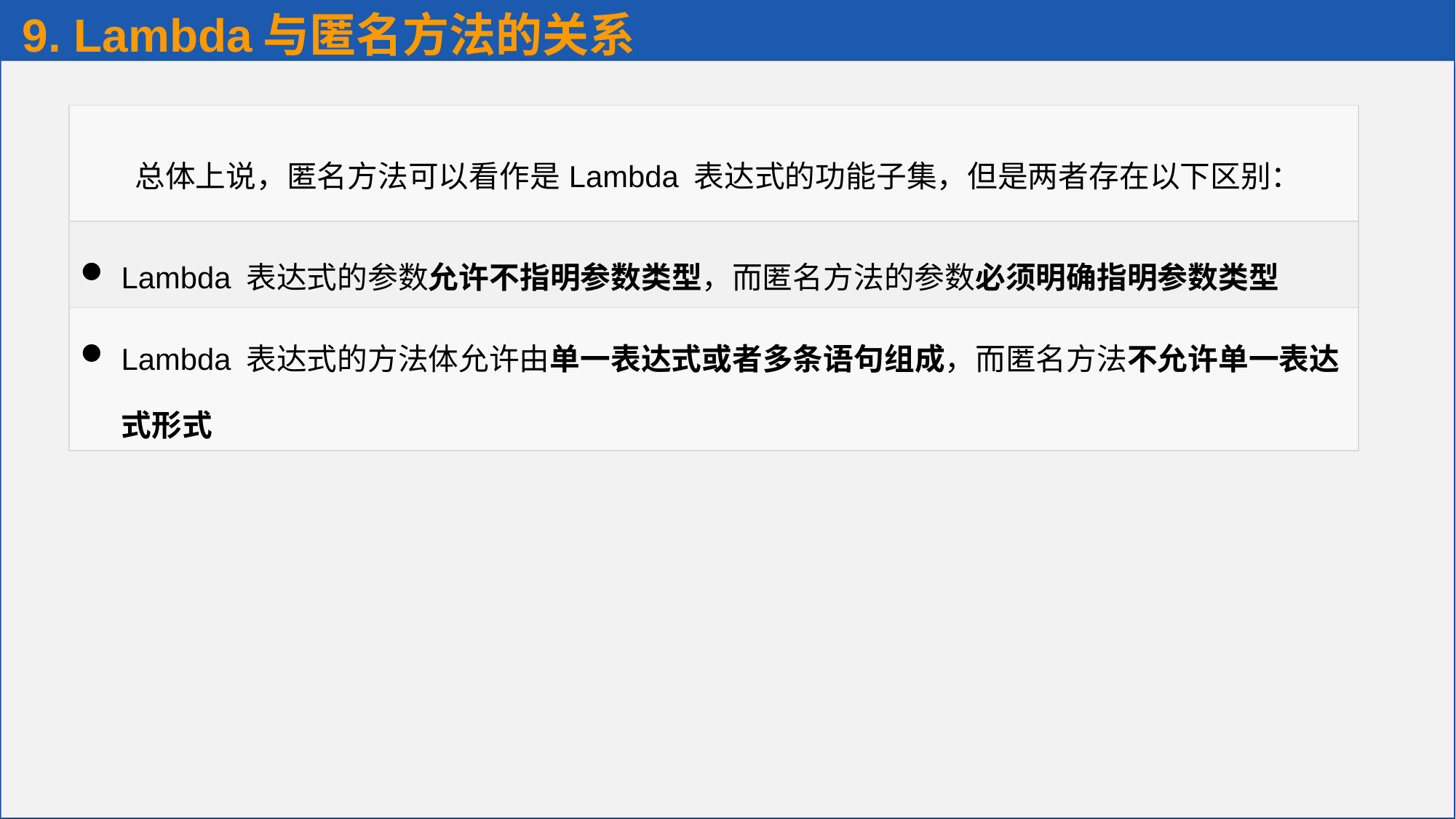

9. Lambda与匿名方法的关系
| 总体上说，匿名方法可以看作是Lambda 表达式的功能子集，但是两者存在以下区别： |
| --- |
| Lambda 表达式的参数允许不指明参数类型，而匿名方法的参数必须明确指明参数类型 |
| Lambda 表达式的方法体允许由单一表达式或者多条语句组成，而匿名方法不允许单一表达式形式 |